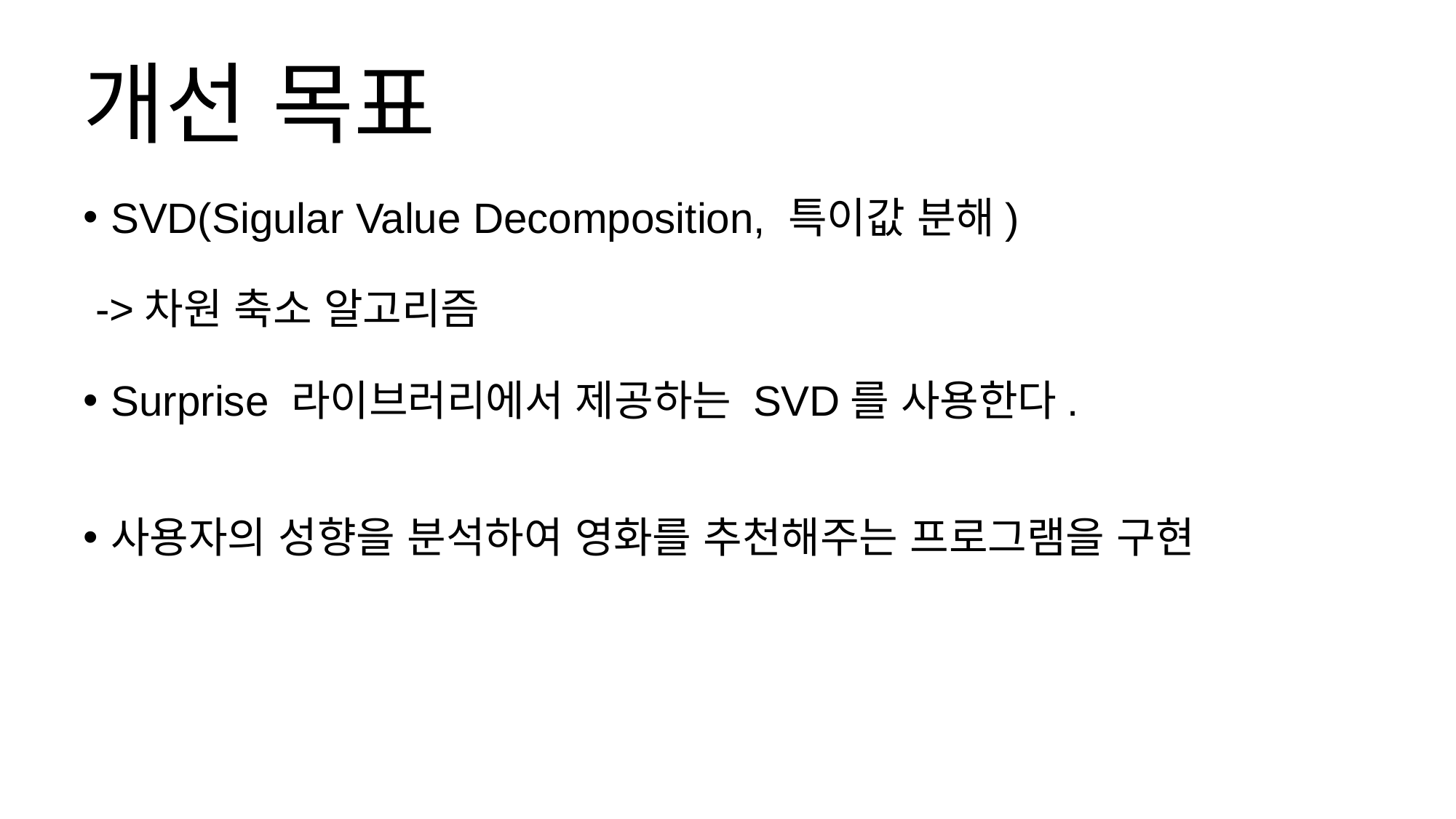

# 개선 목표
SVD(Sigular Value Decomposition, 특이값 분해)

 ->차원 축소 알고리즘

Surprise 라이브러리에서 제공하는 SVD를 사용한다.

사용자의 성향을 분석하여 영화를 추천해주는 프로그램을 구현